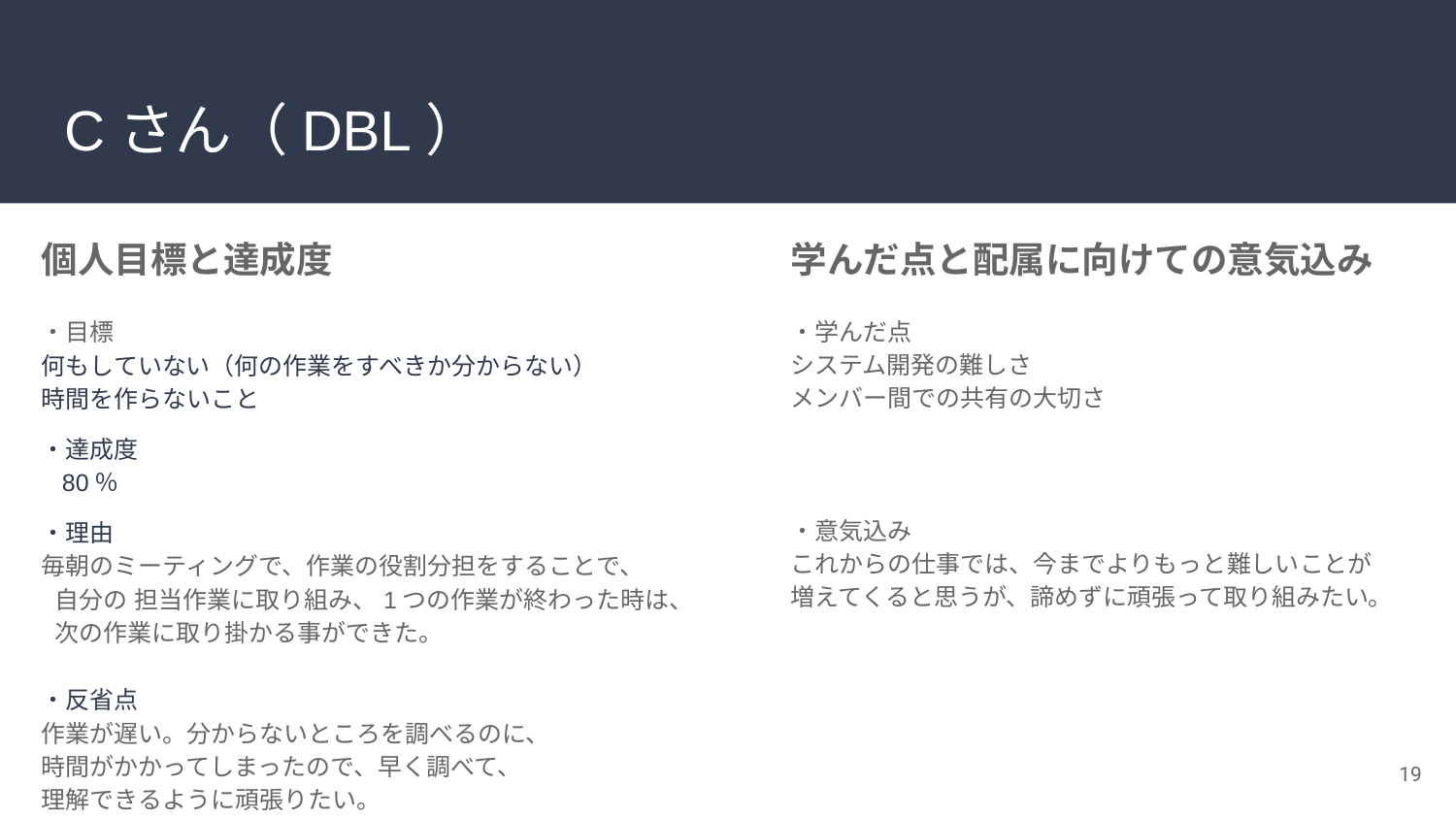

# Cさん（DBL）
個人目標と達成度
・目標
何もしていない（何の作業をすべきか分からない）                   時間を作らないこと

・達成度
   80％

・理由
毎朝のミーティングで、作業の役割分担をすることで、              自分の 担当作業に取り組み、1つの作業が終わった時は、       次の作業に取り掛かる事ができた。

・反省点
作業が遅い。分からないところを調べるのに、                         時間がかかってしまったので、早く調べて、                             理解できるように頑張りたい。

学んだ点と配属に向けての意気込み
・学んだ点
システム開発の難しさ
メンバー間での共有の大切さ

・意気込み
これからの仕事では、今までよりもっと難しいことが 増えてくると思うが、諦めずに頑張って取り組みたい。

19